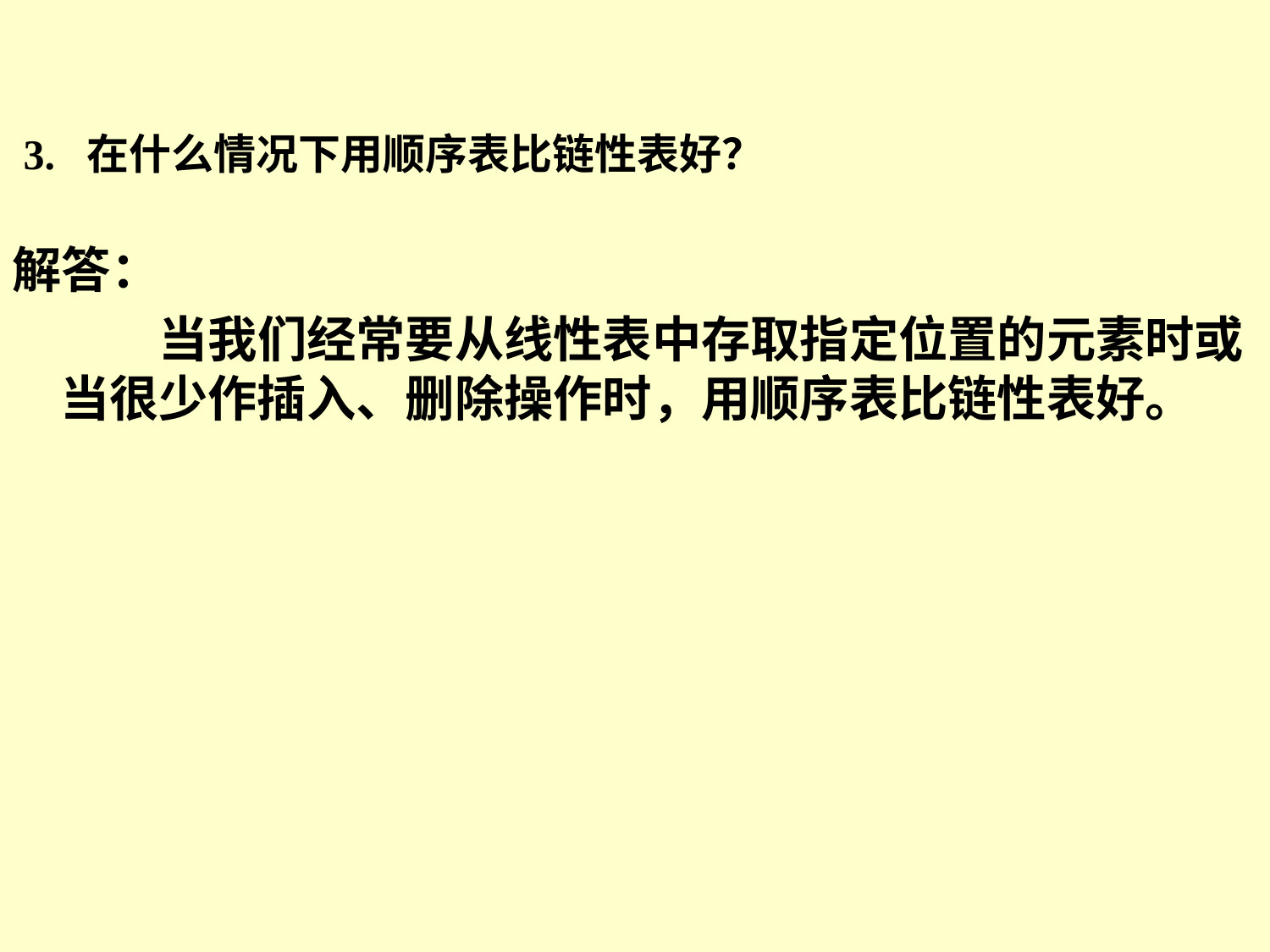

#
3.  在什么情况下用顺序表比链性表好？

解答：
            当我们经常要从线性表中存取指定位置的元素时或当很少作插入、删除操作时，用顺序表比链性表好。